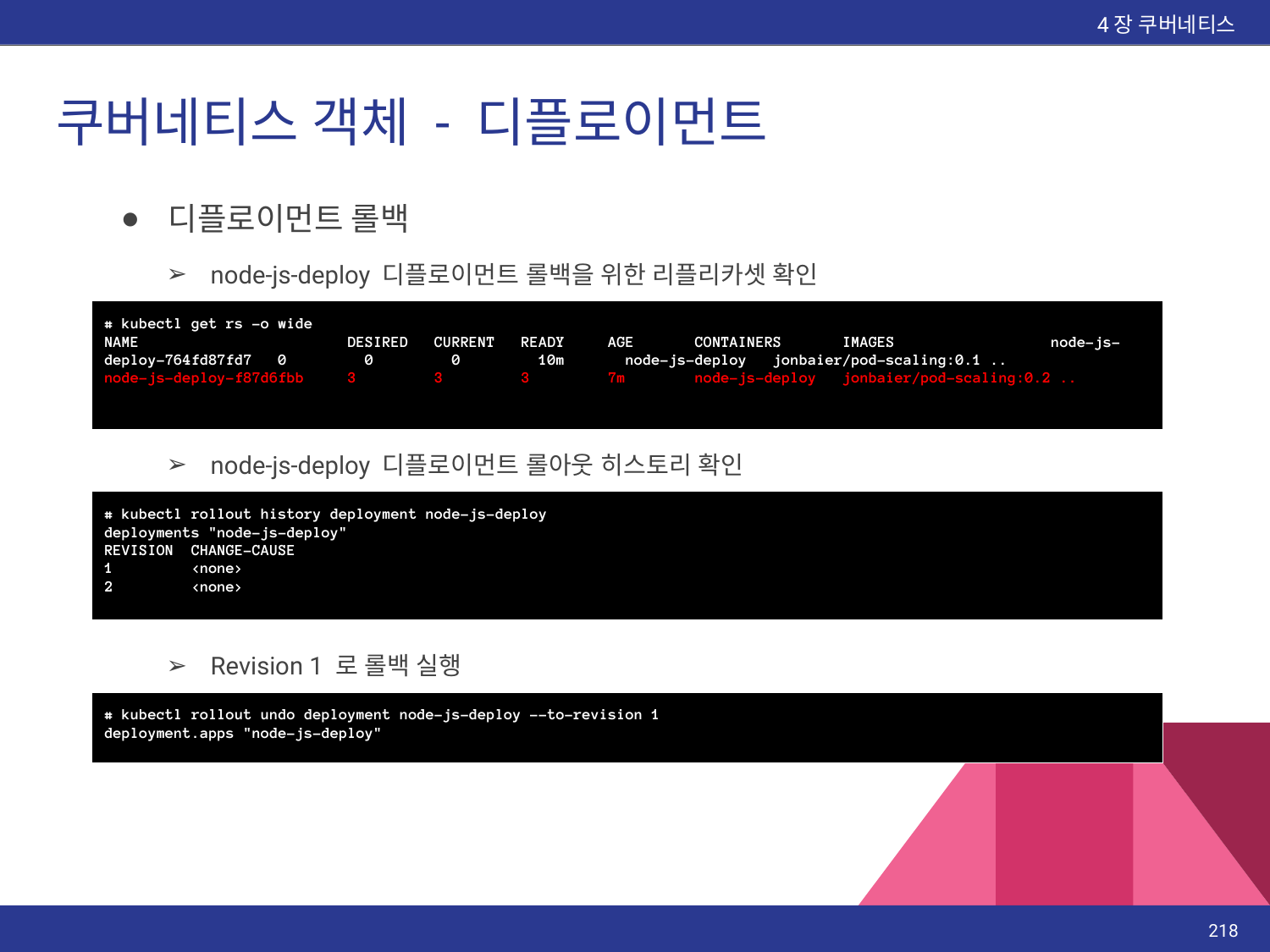

4장 쿠버네티스

# 쿠버네티스 객체 - 디플로이먼트
디플로이먼트 롤백
node-js-deploy 디플로이먼트 롤백을 위한 리플리카셋 확인
| # kubectl get rs -o wide NAME DESIRED CURRENT READY AGE CONTAINERS IMAGES node-js-deploy-764fd87fd7 0 0 0 10m node-js-deploy jonbaier/pod-scaling:0.1 .. node-js-deploy-f87d6fbb 3 3 3 7m node-js-deploy jonbaier/pod-scaling:0.2 .. |
| --- |
node-js-deploy 디플로이먼트 롤아웃 히스토리 확인
| # kubectl rollout history deployment node-js-deploy deployments "node-js-deploy" REVISION CHANGE-CAUSE 1 <none> 2 <none> |
| --- |
Revision 1 로 롤백 실행
| # kubectl rollout undo deployment node-js-deploy --to-revision 1 deployment.apps "node-js-deploy" |
| --- |
218